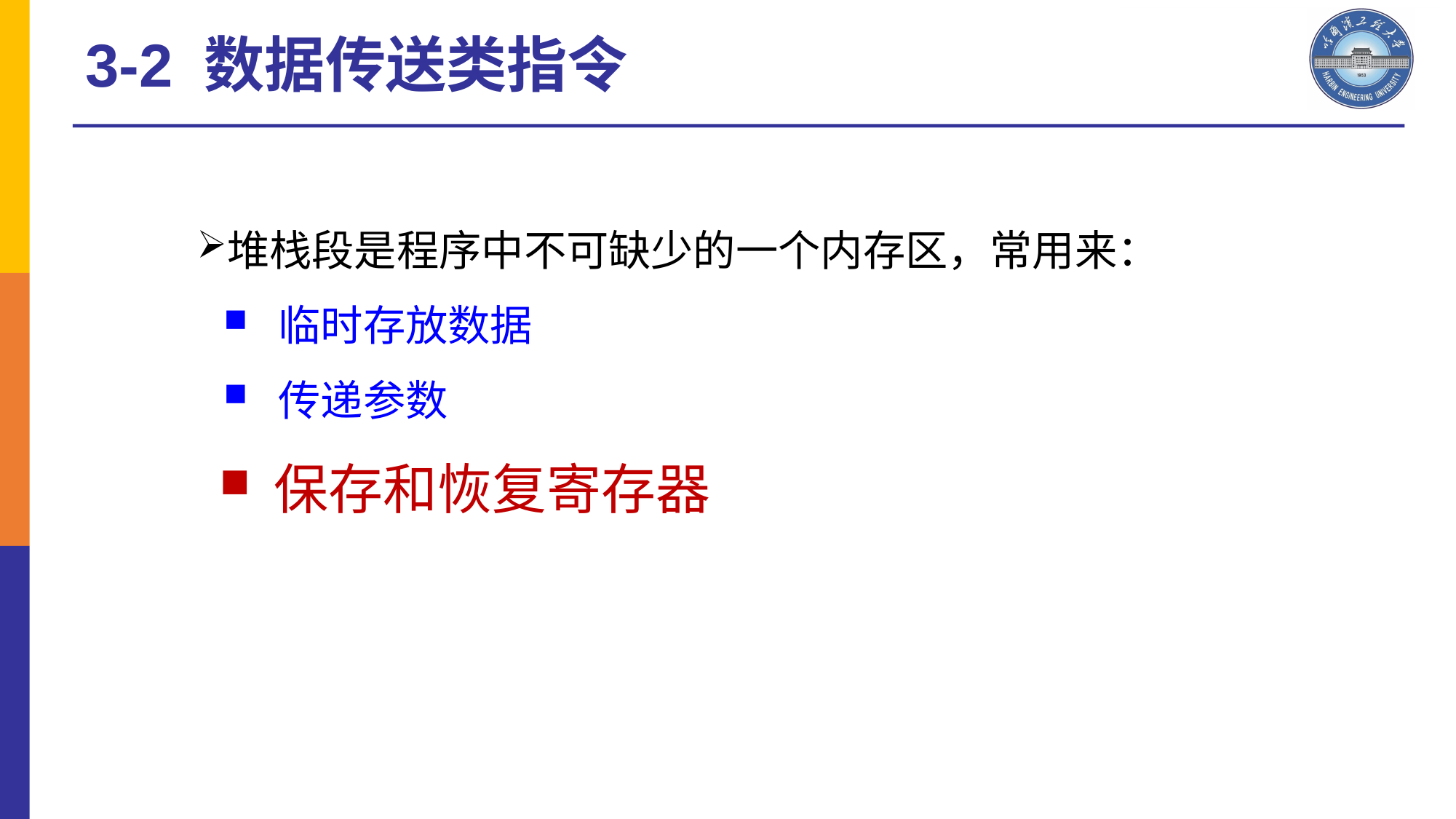

3-2 数据传送类指令
堆栈段是程序中不可缺少的一个内存区，常用来：
临时存放数据
传递参数
保存和恢复寄存器